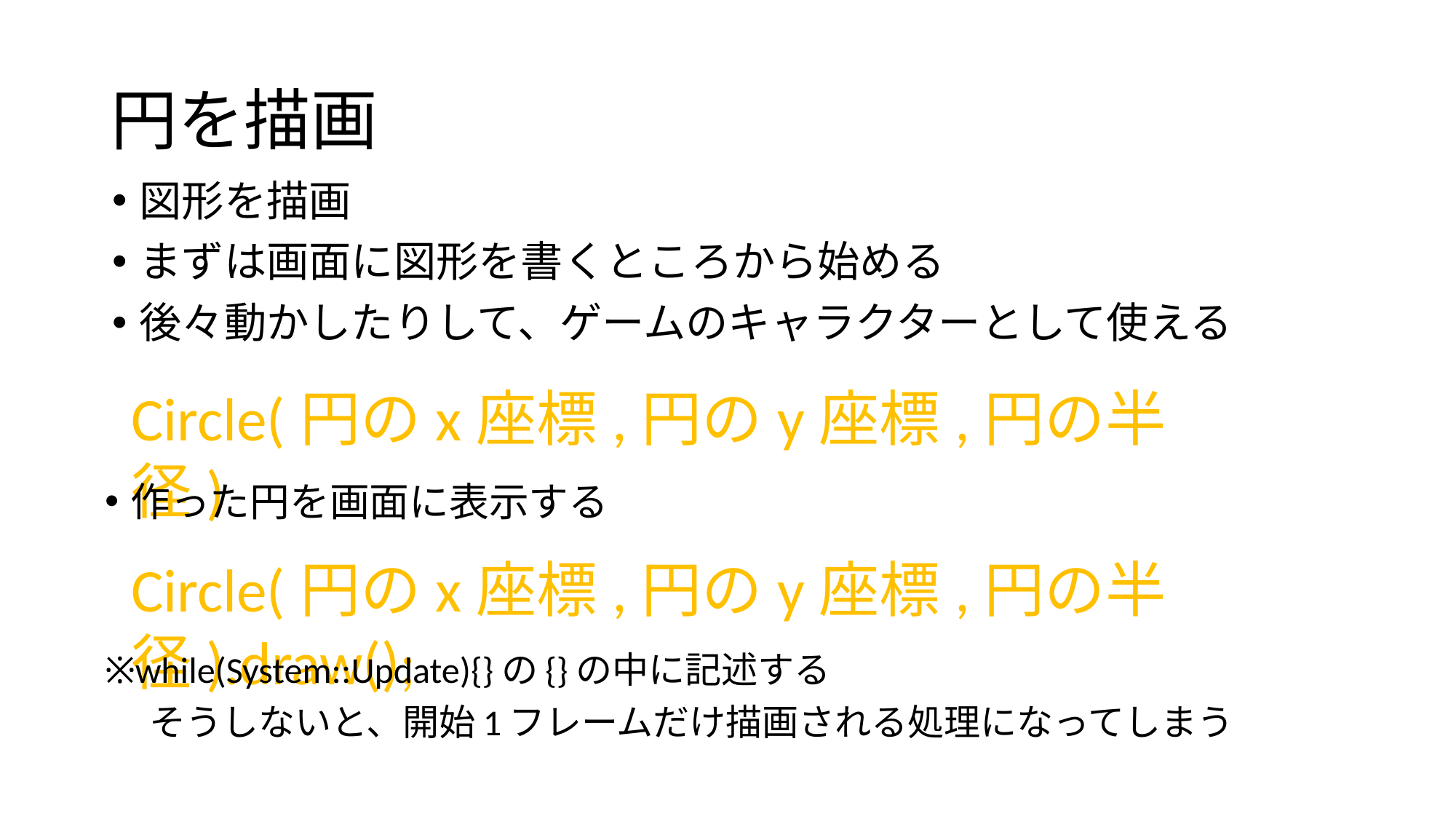

# 円を描画
図形を描画
まずは画面に図形を書くところから始める
後々動かしたりして、ゲームのキャラクターとして使える
Circle(円のx座標,円のy座標,円の半径)
作った円を画面に表示する
Circle(円のx座標,円のy座標,円の半径).draw();
※while(System::Update){}の{}の中に記述する
　 そうしないと、開始1フレームだけ描画される処理になってしまう